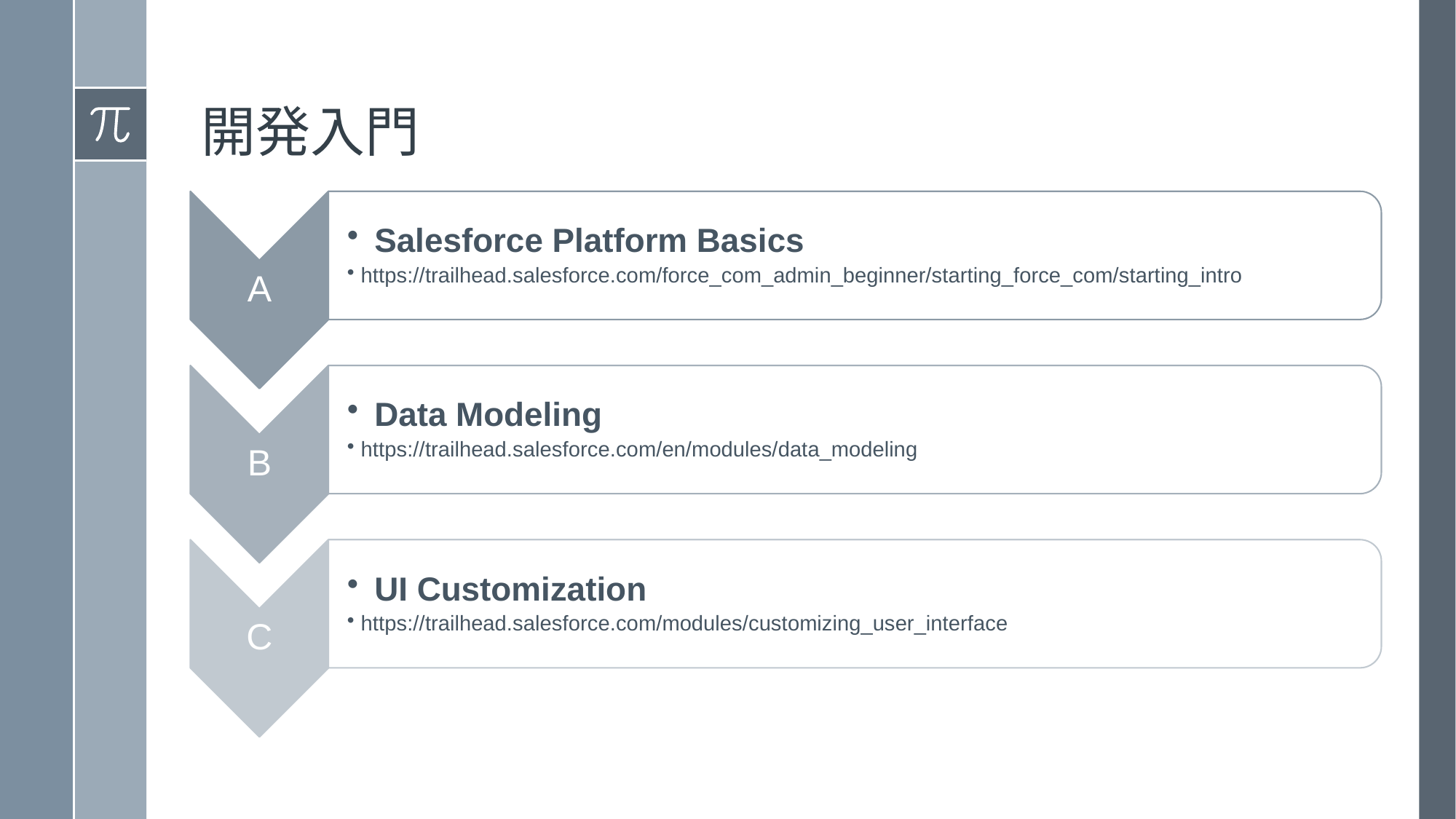

# 開発入門
A
Salesforce Platform Basics
https://trailhead.salesforce.com/force_com_admin_beginner/starting_force_com/starting_intro
B
Data Modeling
https://trailhead.salesforce.com/en/modules/data_modeling
C
UI Customization
https://trailhead.salesforce.com/modules/customizing_user_interface